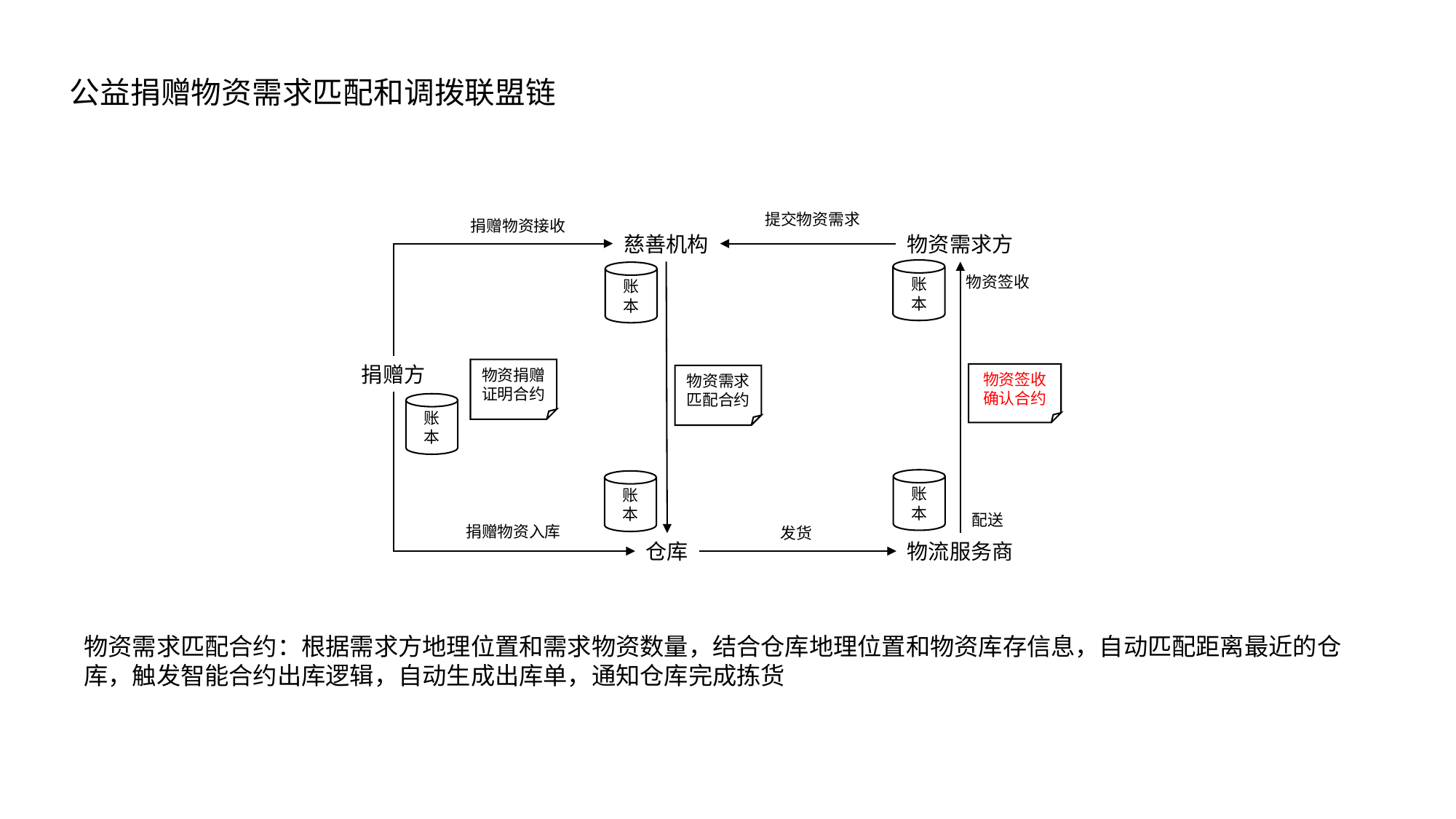

公益捐赠物资需求匹配和调拨联盟链
提交物资需求
捐赠物资接收
慈善机构
物资需求方
账本
账本
物资签收
捐赠方
物资捐赠证明合约
物资签收确认合约
物资需求
匹配合约
账本
账本
账本
配送
捐赠物资入库
发货
仓库
物流服务商
物资需求匹配合约：根据需求方地理位置和需求物资数量，结合仓库地理位置和物资库存信息，自动匹配距离最近的仓库，触发智能合约出库逻辑，自动生成出库单，通知仓库完成拣货